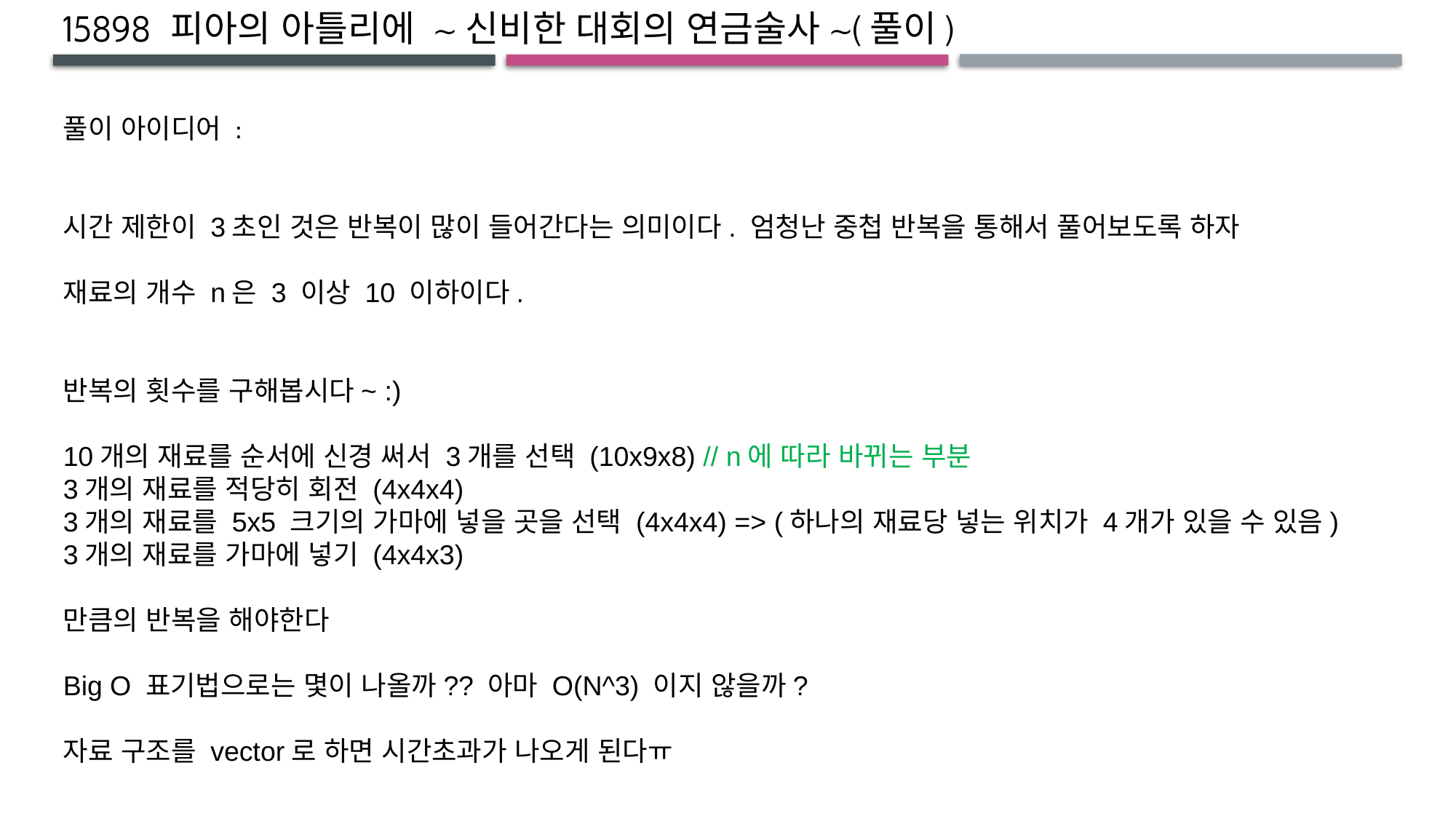

15898 피아의 아틀리에 ~신비한 대회의 연금술사~(풀이)
풀이 아이디어 :

시간 제한이 3초인 것은 반복이 많이 들어간다는 의미이다. 엄청난 중첩 반복을 통해서 풀어보도록 하자

재료의 개수 n은 3 이상 10 이하이다.

반복의 횟수를 구해봅시다~ :)

10개의 재료를 순서에 신경 써서 3개를 선택 (10x9x8) // n에 따라 바뀌는 부분
3개의 재료를 적당히 회전 (4x4x4)
3개의 재료를 5x5 크기의 가마에 넣을 곳을 선택 (4x4x4) => (하나의 재료당 넣는 위치가 4개가 있을 수 있음)
3개의 재료를 가마에 넣기 (4x4x3)

만큼의 반복을 해야한다

Big O 표기법으로는 몇이 나올까?? 아마 O(N^3) 이지 않을까?

자료 구조를 vector로 하면 시간초과가 나오게 된다ㅠ